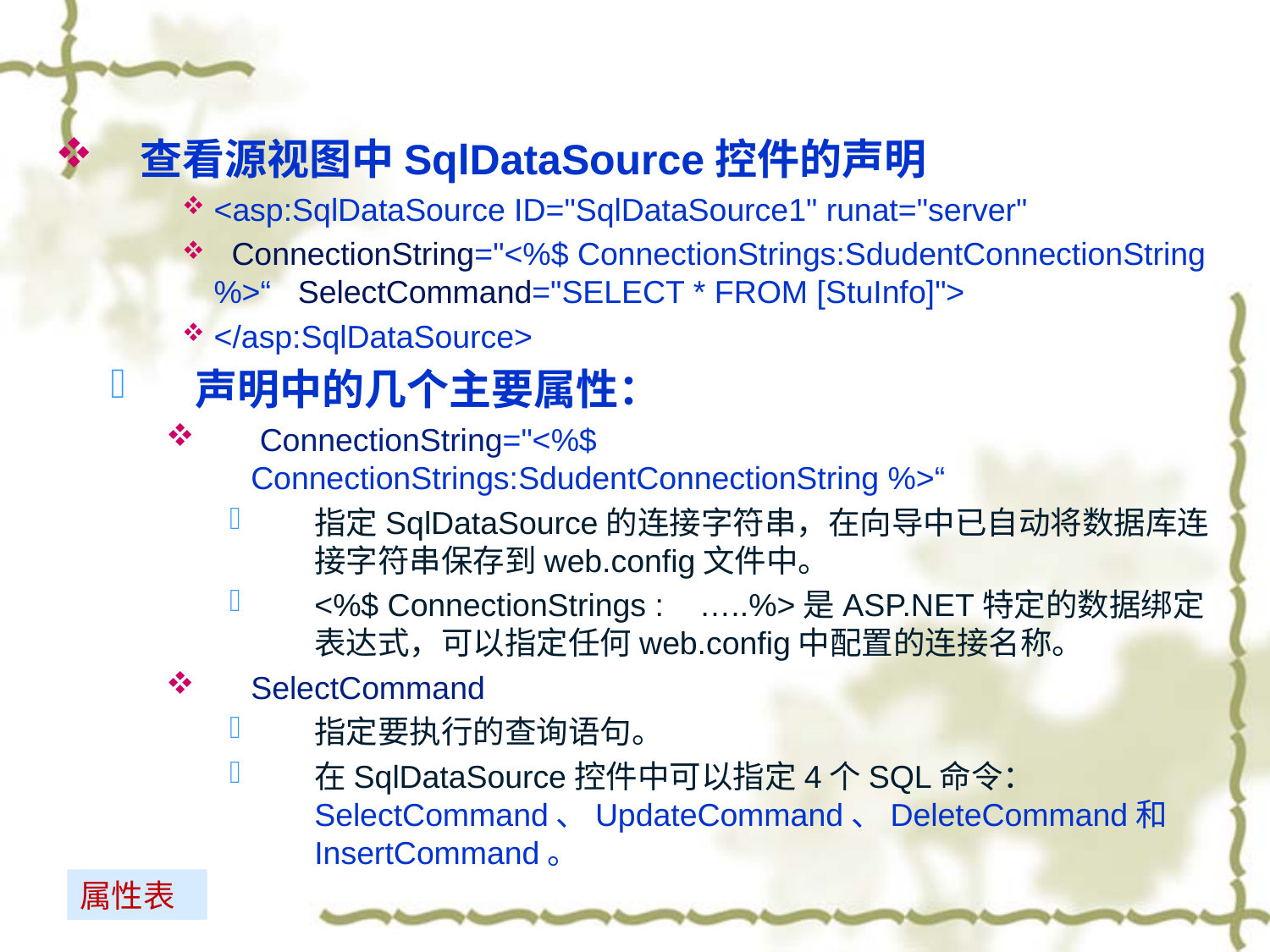

查看源视图中SqlDataSource控件的声明
<asp:SqlDataSource ID="SqlDataSource1" runat="server"
  ConnectionString="<%$ ConnectionStrings:SdudentConnectionString %>“   SelectCommand="SELECT * FROM [StuInfo]">
</asp:SqlDataSource>
声明中的几个主要属性：
 ConnectionString="<%$ ConnectionStrings:SdudentConnectionString %>“
指定SqlDataSource的连接字符串，在向导中已自动将数据库连接字符串保存到web.config文件中。
<%$ ConnectionStrings :    …..%>是ASP.NET特定的数据绑定表达式，可以指定任何web.config中配置的连接名称。
SelectCommand
指定要执行的查询语句。
在SqlDataSource控件中可以指定4个SQL命令：SelectCommand、UpdateCommand、DeleteCommand和InsertCommand。
属性表